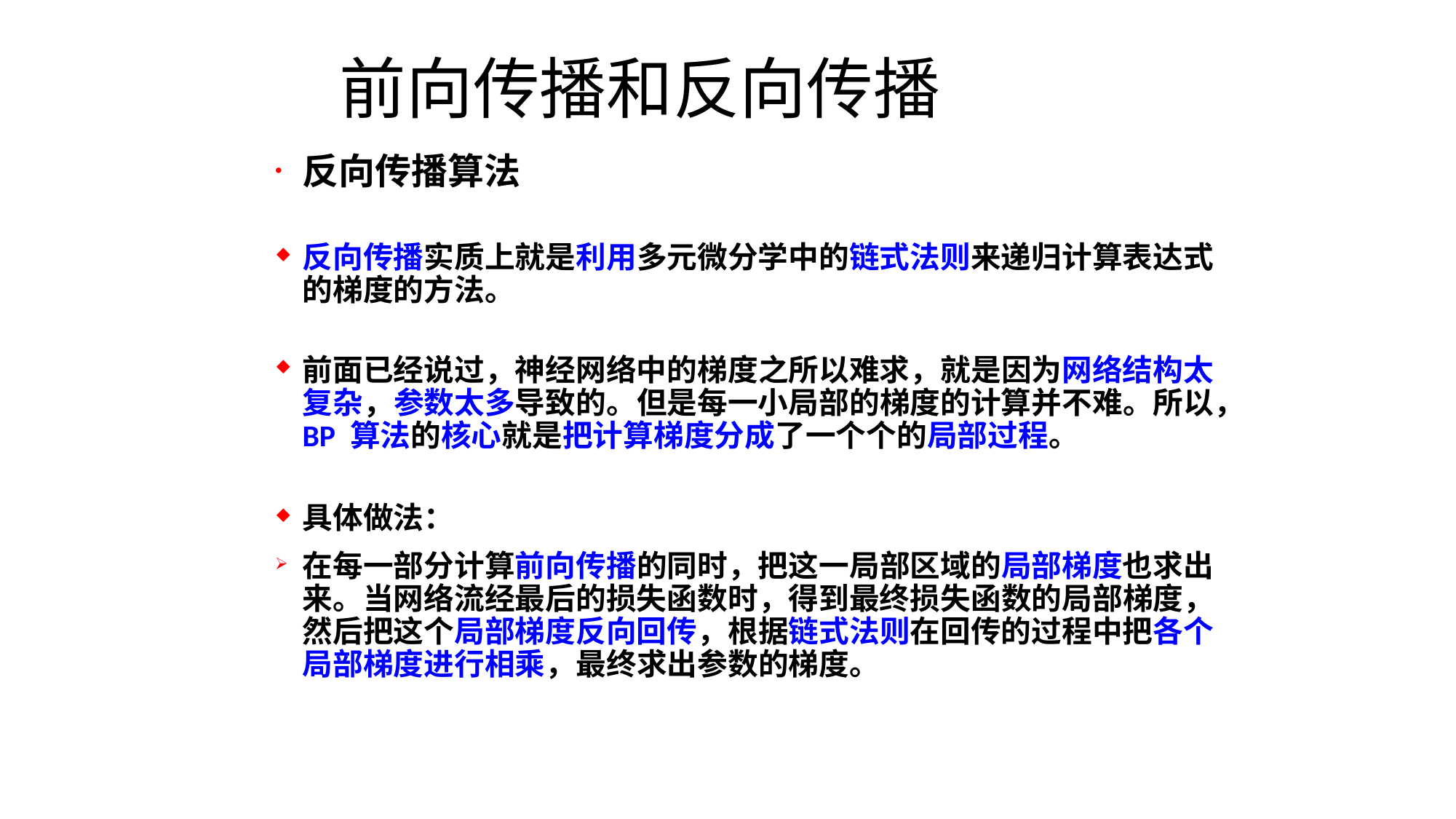

# 前向传播和反向传播
反向传播算法

反向传播实质上就是利用多元微分学中的链式法则来递归计算表达式的梯度的方法。

前面已经说过，神经网络中的梯度之所以难求，就是因为网络结构太复杂，参数太多导致的。但是每一小局部的梯度的计算并不难。所以，BP 算法的核心就是把计算梯度分成了一个个的局部过程。

具体做法：
在每一部分计算前向传播的同时，把这一局部区域的局部梯度也求出来。当网络流经最后的损失函数时，得到最终损失函数的局部梯度，然后把这个局部梯度反向回传，根据链式法则在回传的过程中把各个局部梯度进行相乘，最终求出参数的梯度。